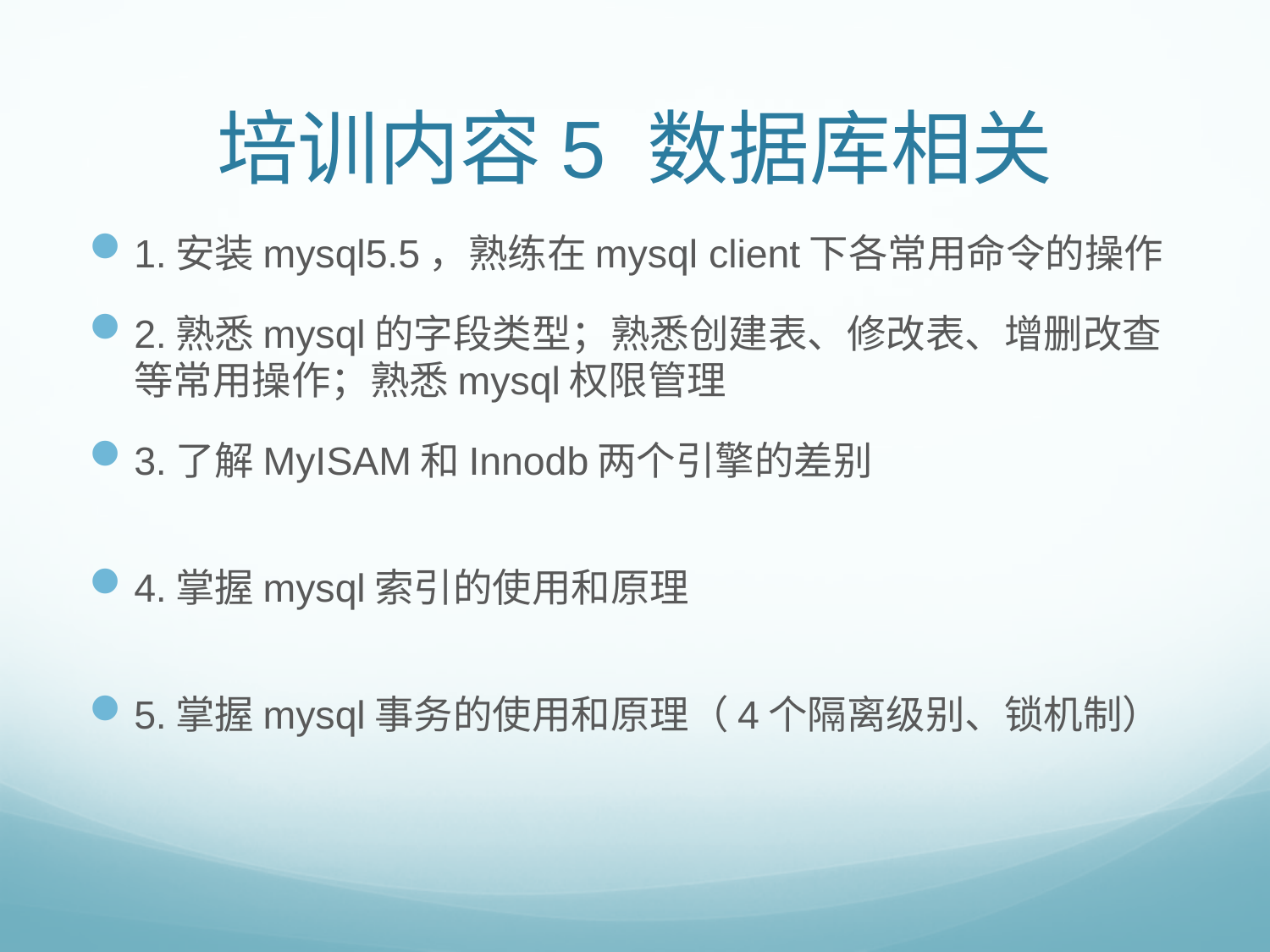

# 培训内容5 数据库相关
1.安装mysql5.5，熟练在mysql client下各常用命令的操作
2.熟悉mysql的字段类型；熟悉创建表、修改表、增删改查等常用操作；熟悉mysql权限管理
3.了解MyISAM和Innodb两个引擎的差别
4.掌握mysql索引的使用和原理
5.掌握mysql事务的使用和原理（4个隔离级别、锁机制）